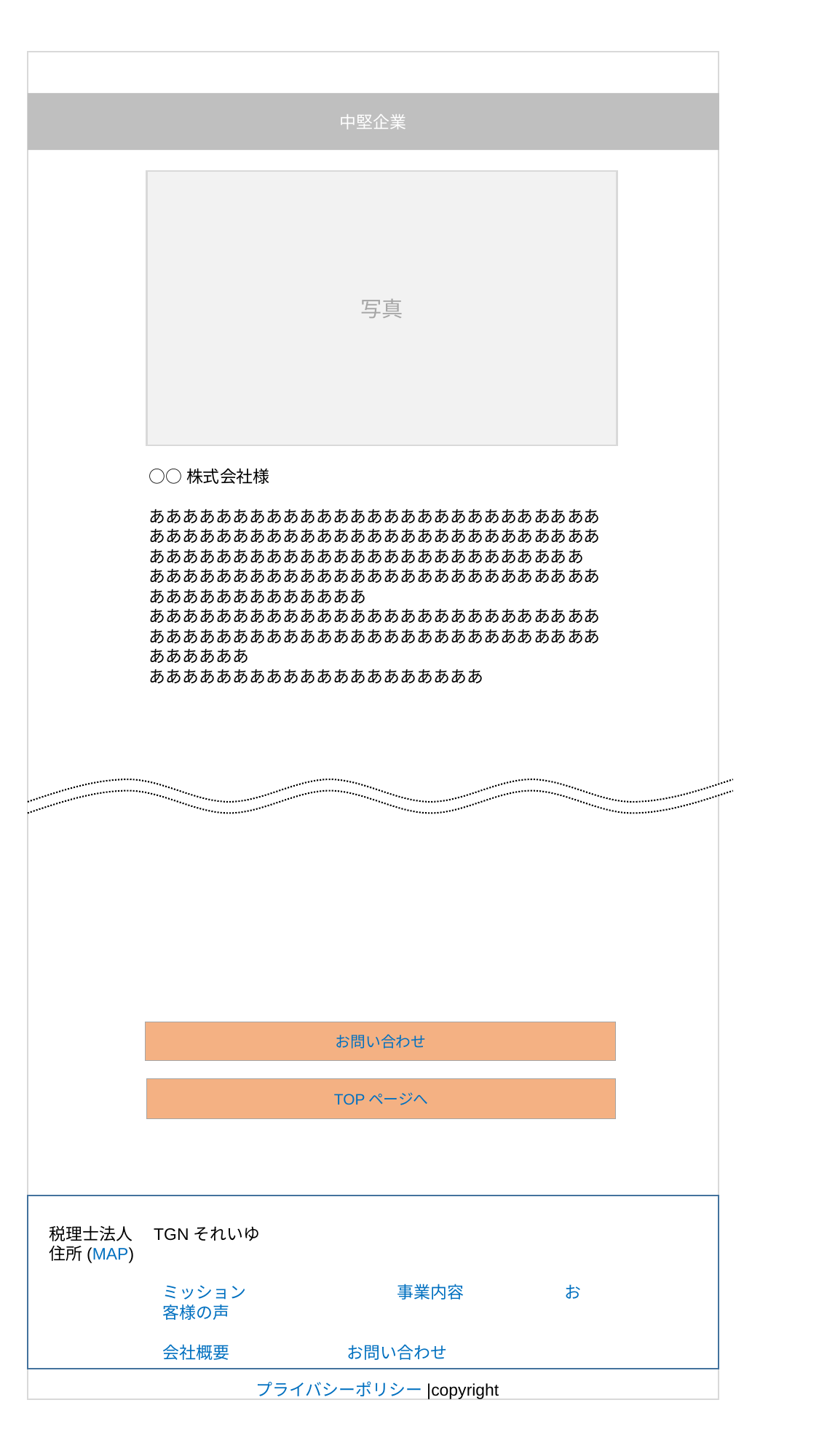

中堅企業
写真
○○株式会社様

ああああああああああああああああああああああああああああああああああああああああああああああああああああああああああああああああああああああああああああああああ
ああああああああああああああああああああああああああああああああああああああああ
ああああああああああああああああああああああああああああああああああああああああああああああああああああああああああああ
ああああああああああああああああああああ

お問い合わせ
TOPページへ

税理士法人　TGNそれいゆ
住所(MAP)
ミッション　　　　　　　　　事業内容　　　　　　お客様の声

会社概要　　　　　　　お問い合わせ
プライバシーポリシー|copyright